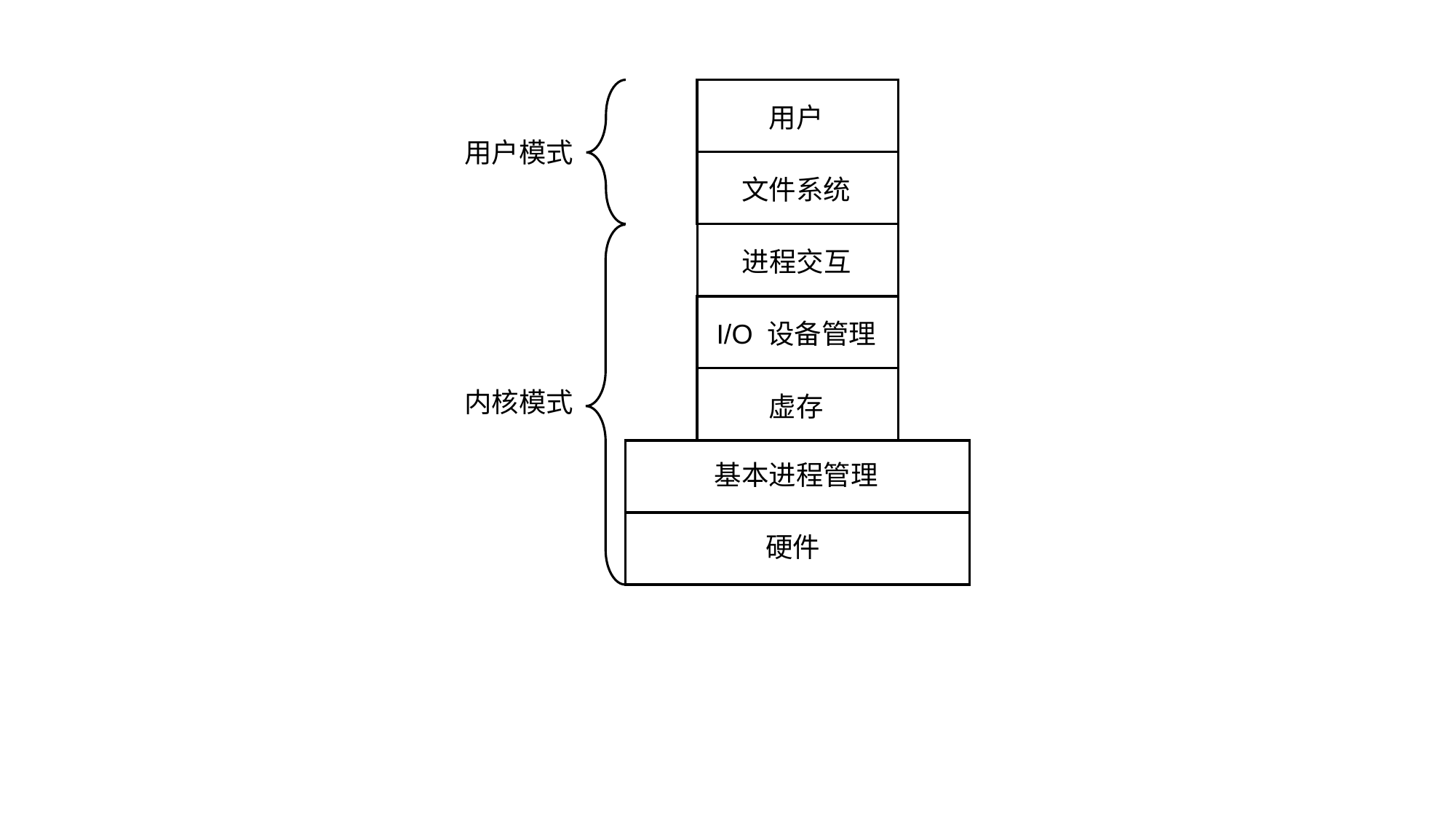

用户

用户模式

文件系统

进程交互

I/O 设备管理

虚存
内核模式

基本进程管理

硬件